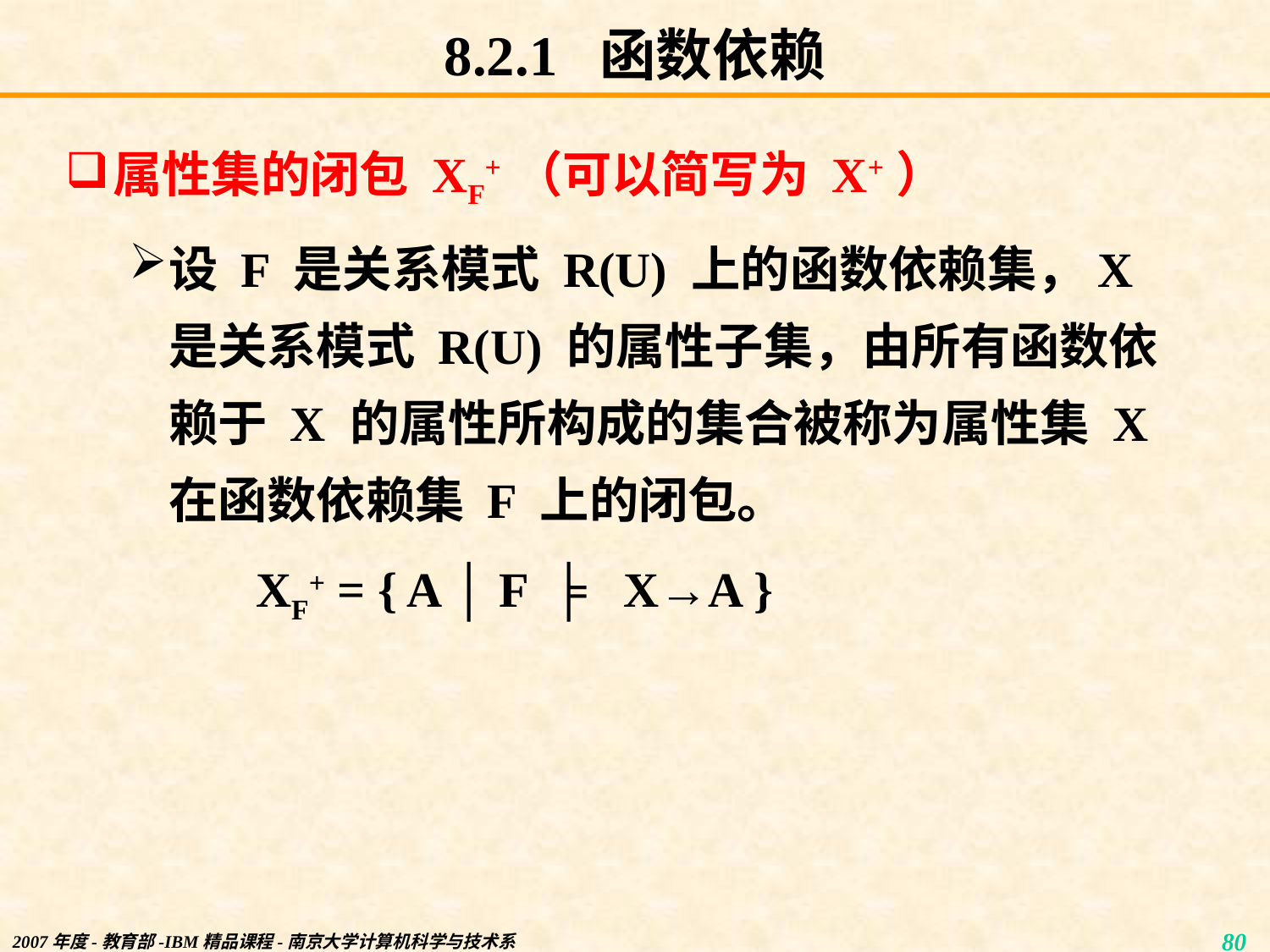

# 8.2.1  函数依赖
属性集的闭包 XF+（可以简写为 X+）
设 F 是关系模式 R(U) 上的函数依赖集，X 是关系模式 R(U) 的属性子集，由所有函数依赖于 X 的属性所构成的集合被称为属性集 X 在函数依赖集 F 上的闭包。
XF+ = { A │ F  ╞   X→A }
80
2007年度-教育部-IBM精品课程-南京大学计算机科学与技术系